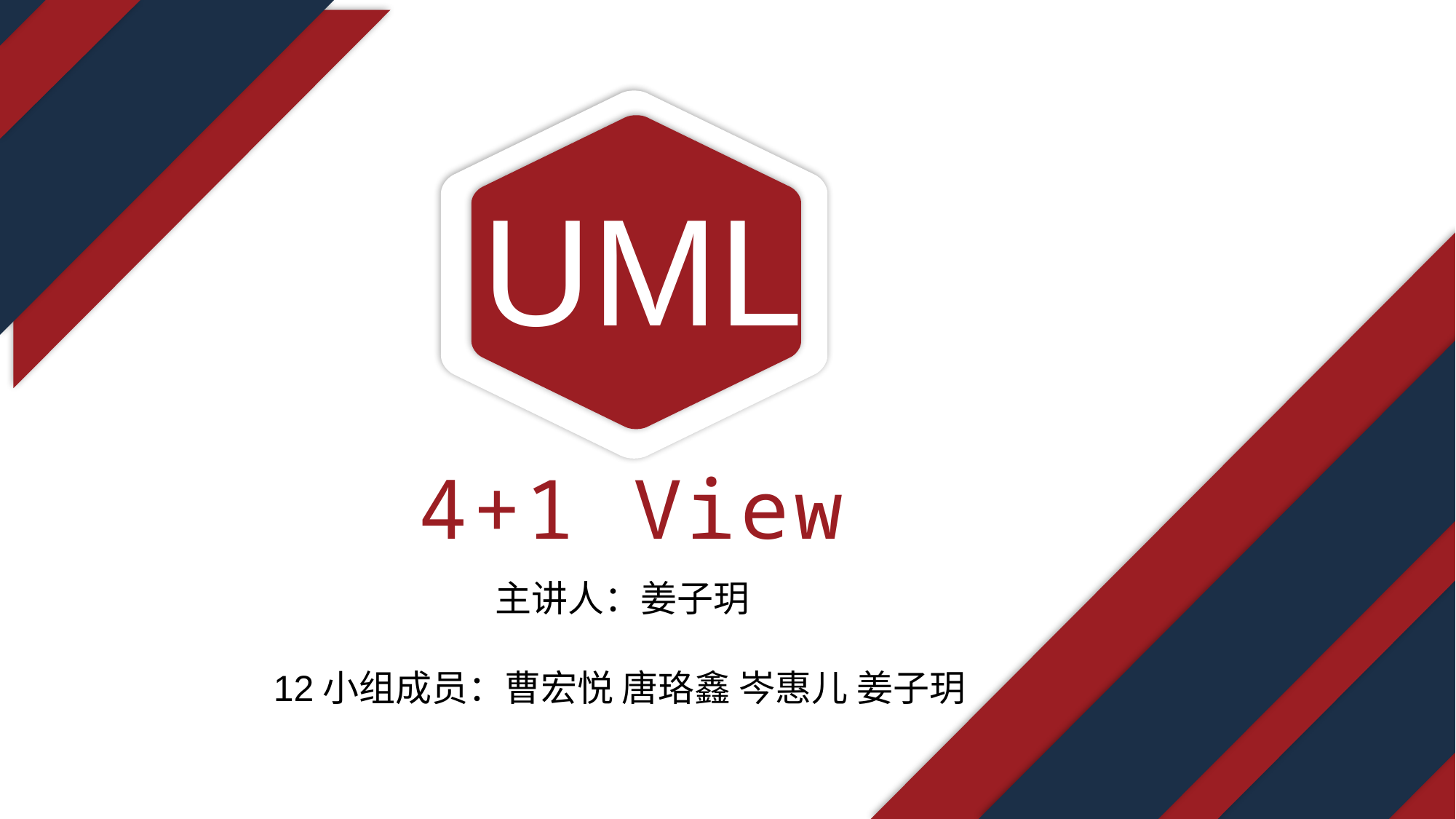

UML

4+1 View

主讲人：姜子玥

12小组成员：曹宏悦 唐珞鑫 岑惠儿 姜子玥